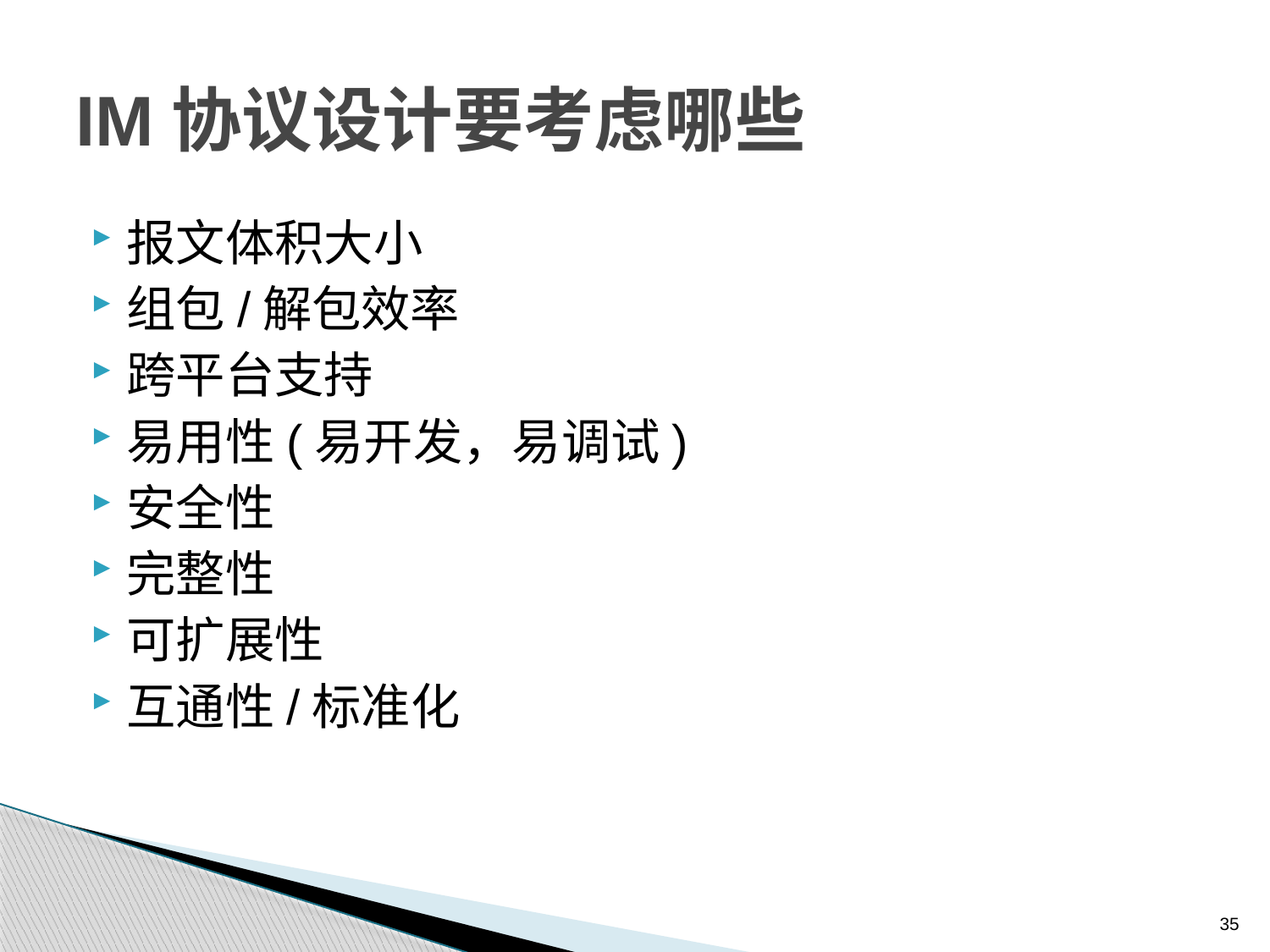

# IM协议设计要考虑哪些
报文体积大小
组包/解包效率
跨平台支持
易用性(易开发，易调试)
安全性
完整性
可扩展性
互通性/标准化
35